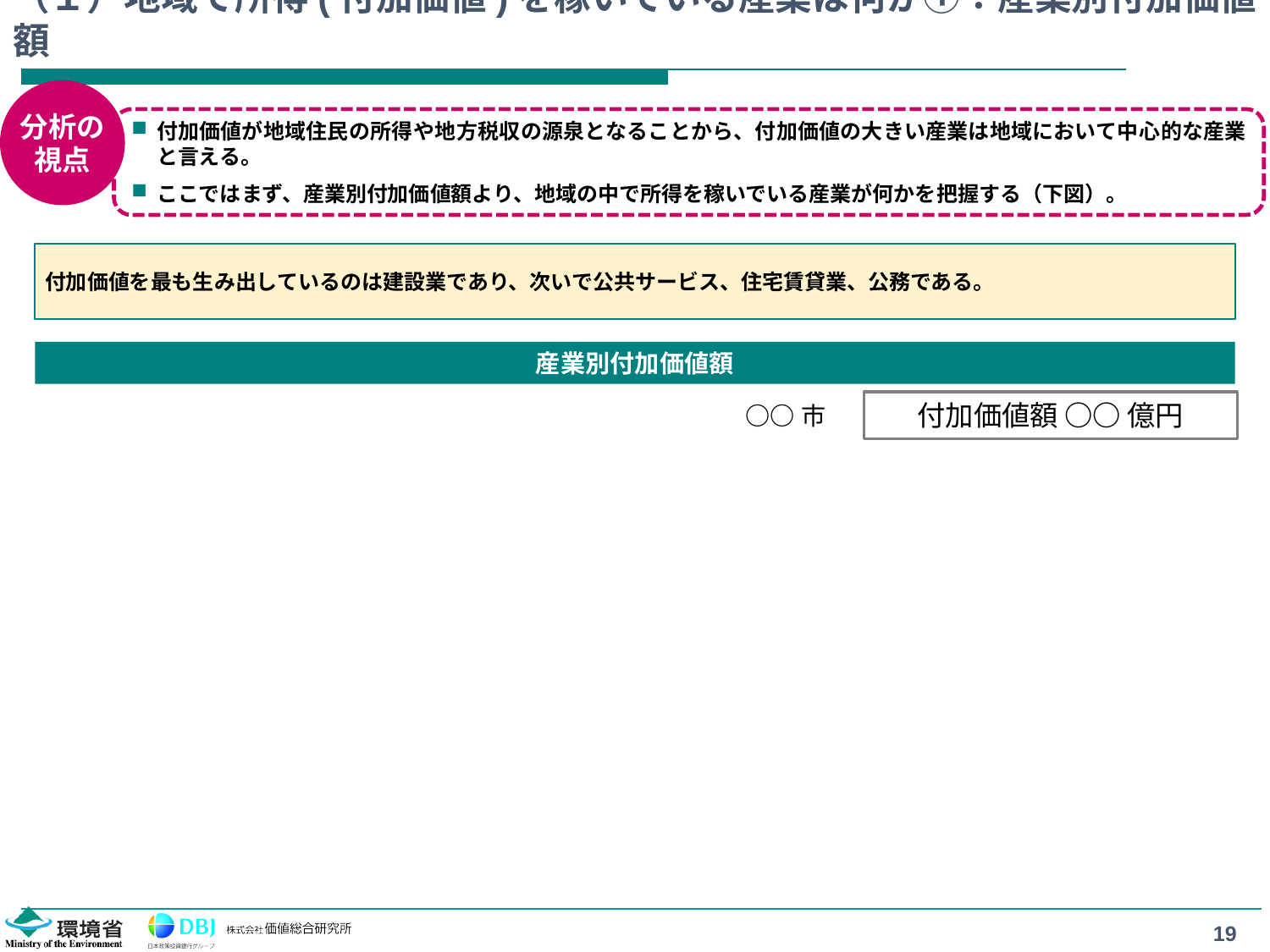

# （１）地域で所得(付加価値)を稼いでいる産業は何か①：産業別付加価値額
分析の
視点
付加価値が地域住民の所得や地方税収の源泉となることから、付加価値の大きい産業は地域において中心的な産業と言える。
ここではまず、産業別付加価値額より、地域の中で所得を稼いでいる産業が何かを把握する（下図）。
付加価値を最も生み出しているのは建設業であり、次いで公共サービス、住宅賃貸業、公務である。
産業別付加価値額
付加価値額 ○○ 億円
○○市
19